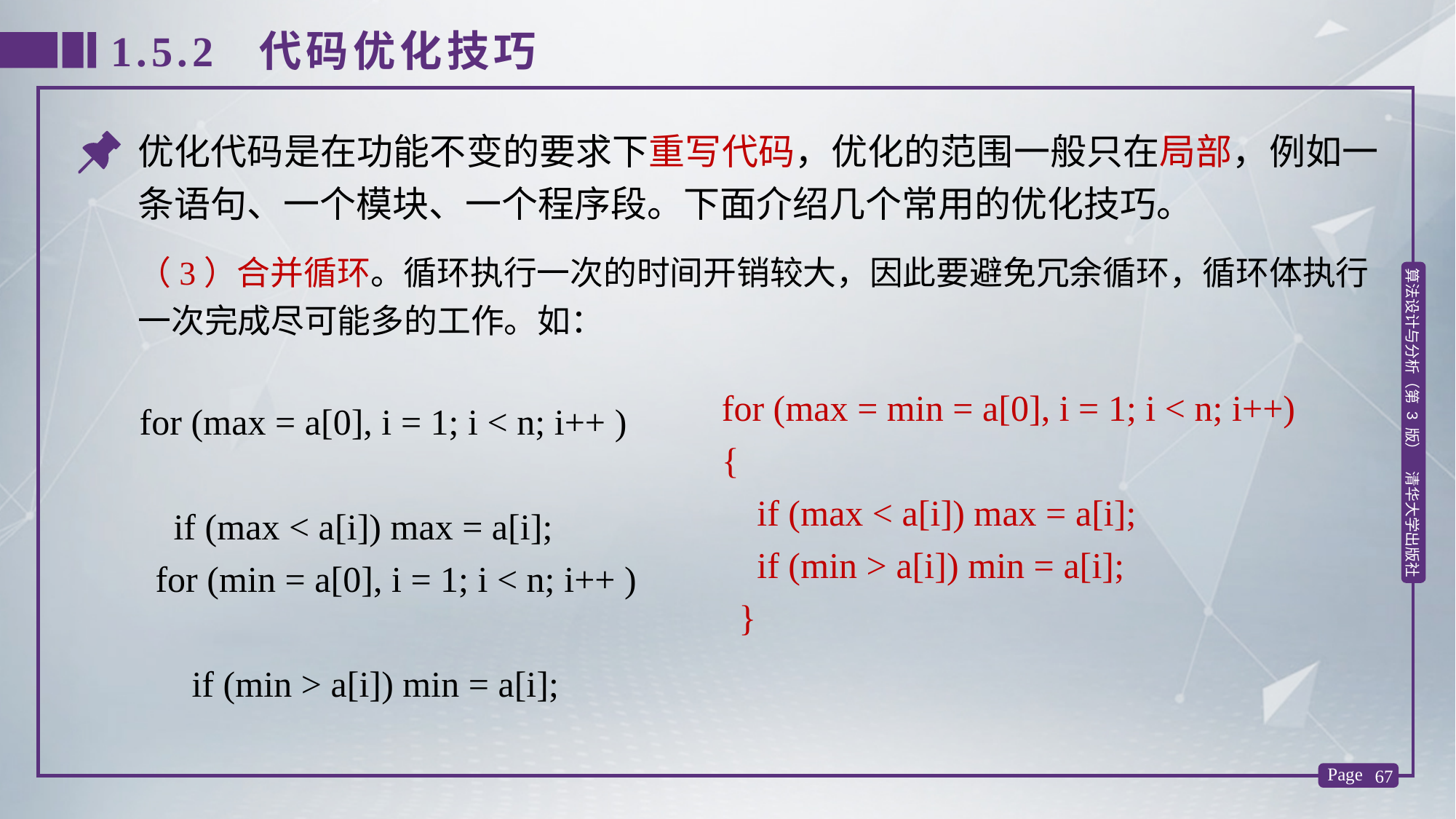

1.5.2  代码优化技巧
优化代码是在功能不变的要求下重写代码，优化的范围一般只在局部，例如一条语句、一个模块、一个程序段。下面介绍几个常用的优化技巧。

（3）合并循环。循环执行一次的时间开销较大，因此要避免冗余循环，循环体执行一次完成尽可能多的工作。如：
for (max = min = a[0], i = 1; i < n; i++)
{
  if (max < a[i]) max = a[i];
  if (min > a[i]) min = a[i];
}

for (max = a[0], i = 1; i < n; i++ )
  if (max < a[i]) max = a[i];
for (min = a[0], i = 1; i < n; i++ )
    if (min > a[i]) min = a[i];